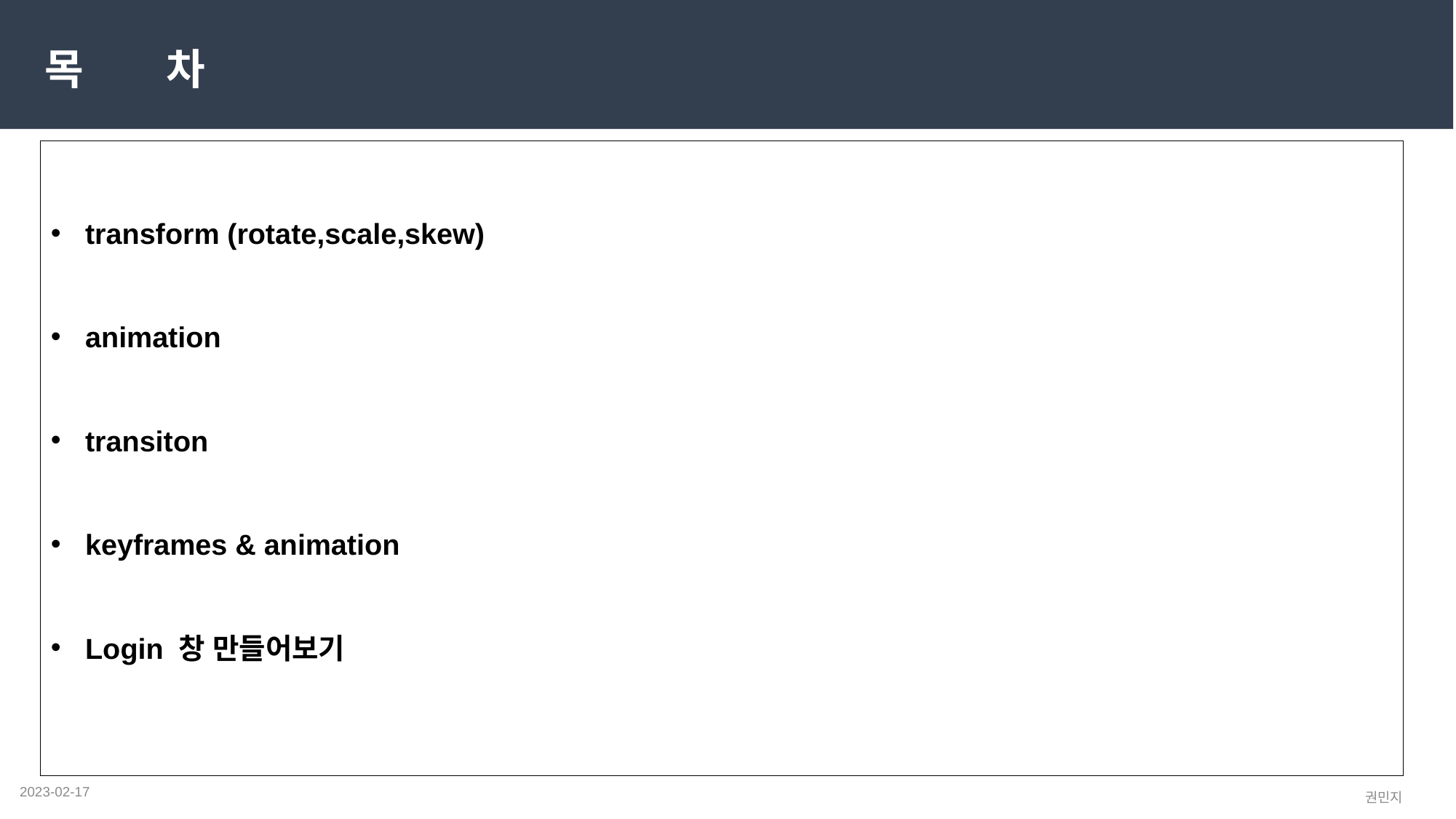

목       차
transform (rotate,scale,skew)
animation
transiton
keyframes & animation
Login 창 만들어보기

2023-02-17
권민지